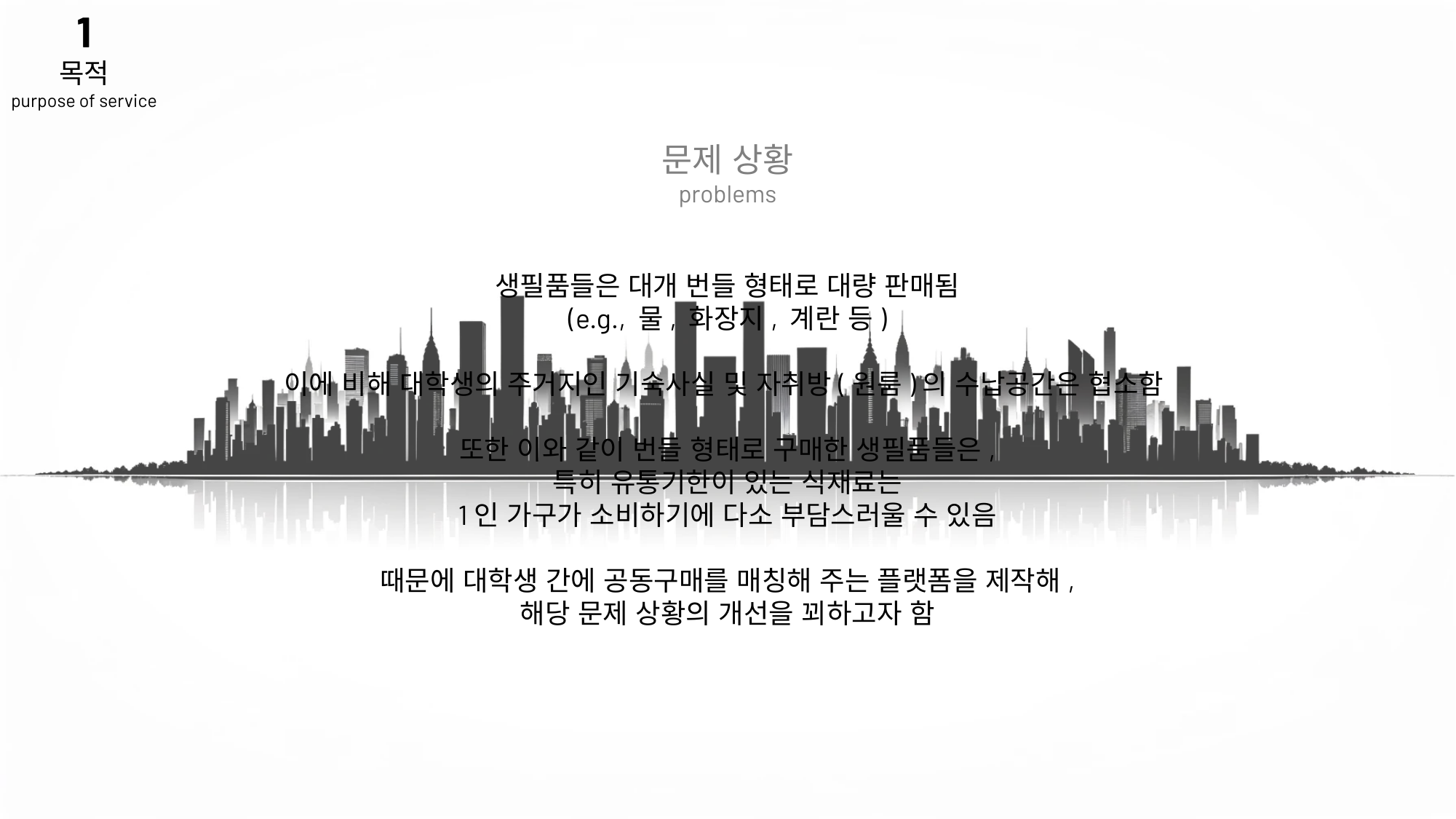

1
목적
purpose of service
문제 상황
problems
생필품들은 대개 번들 형태로 대량 판매됨
(e.g., 물, 화장지, 계란 등)

이에 비해 대학생의 주거지인 기숙사실 및 자취방(원룸)의 수납공간은 협소함

또한 이와 같이 번들 형태로 구매한 생필품들은,
특히 유통기한이 있는 식재료는
1인 가구가 소비하기에 다소 부담스러울 수 있음

때문에 대학생 간에 공동구매를 매칭해 주는 플랫폼을 제작해,
해당 문제 상황의 개선을 꾀하고자 함

이점
benefits
- 수납공간의 절약

- 식재료의 대량 구매로 인한 음식물 낭비 절감

번들로 대량 판매되는 품목을 부담 없이 구매할 수 있음
(e.g., 닭가슴살, 믹스커피, 햇반 등)

- 도매를 통해 구매 단가를 낮춰, 대학생의 재정 부담을 완화

- 대학 인증을 통한 거래의 신뢰성 보장

- 대학생들의 유대와 친목을 도모